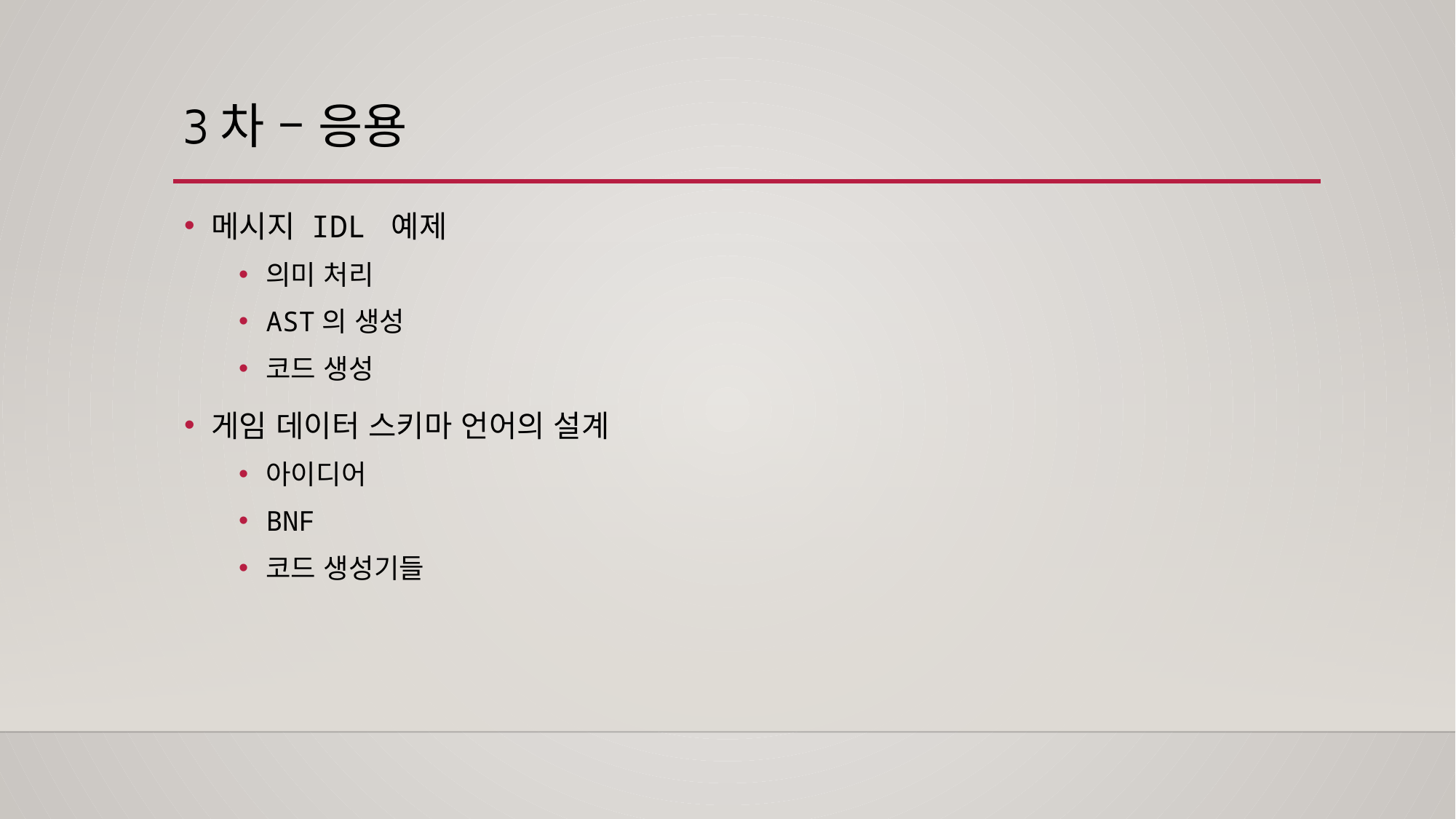

# 3차 – 응용
메시지 IDL 예제
의미 처리
AST의 생성
코드 생성
게임 데이터 스키마 언어의 설계
아이디어
BNF
코드 생성기들